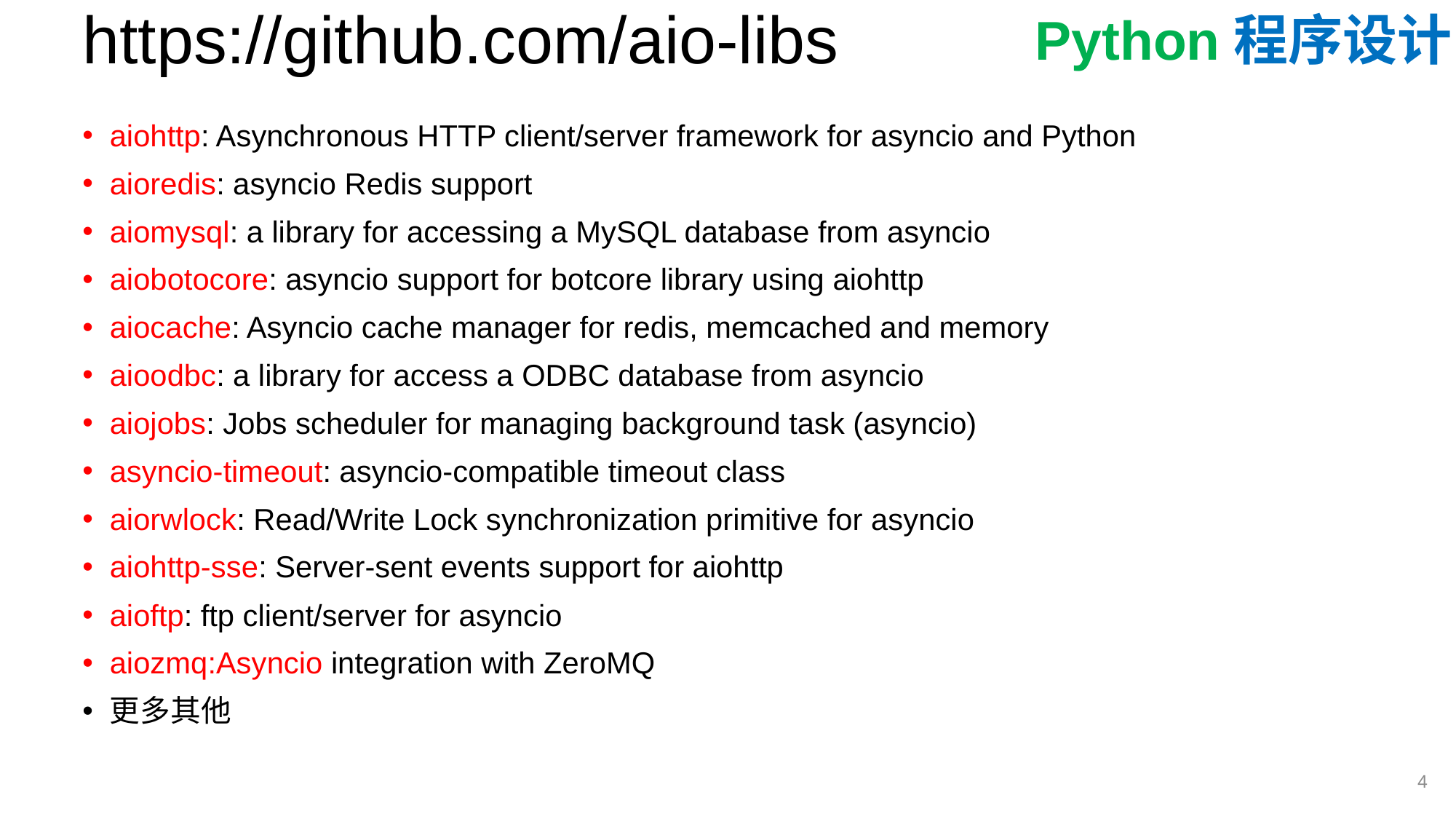

# https://github.com/aio-libs
aiohttp: Asynchronous HTTP client/server framework for asyncio and Python
aioredis: asyncio Redis support
aiomysql: a library for accessing a MySQL database from asyncio
aiobotocore: asyncio support for botcore library using aiohttp
aiocache: Asyncio cache manager for redis, memcached and memory
aioodbc: a library for access a ODBC database from asyncio
aiojobs: Jobs scheduler for managing background task (asyncio)
asyncio-timeout: asyncio-compatible timeout class
aiorwlock: Read/Write Lock synchronization primitive for asyncio
aiohttp-sse: Server-sent events support for aiohttp
aioftp: ftp client/server for asyncio
aiozmq:Asyncio integration with ZeroMQ
更多其他
4